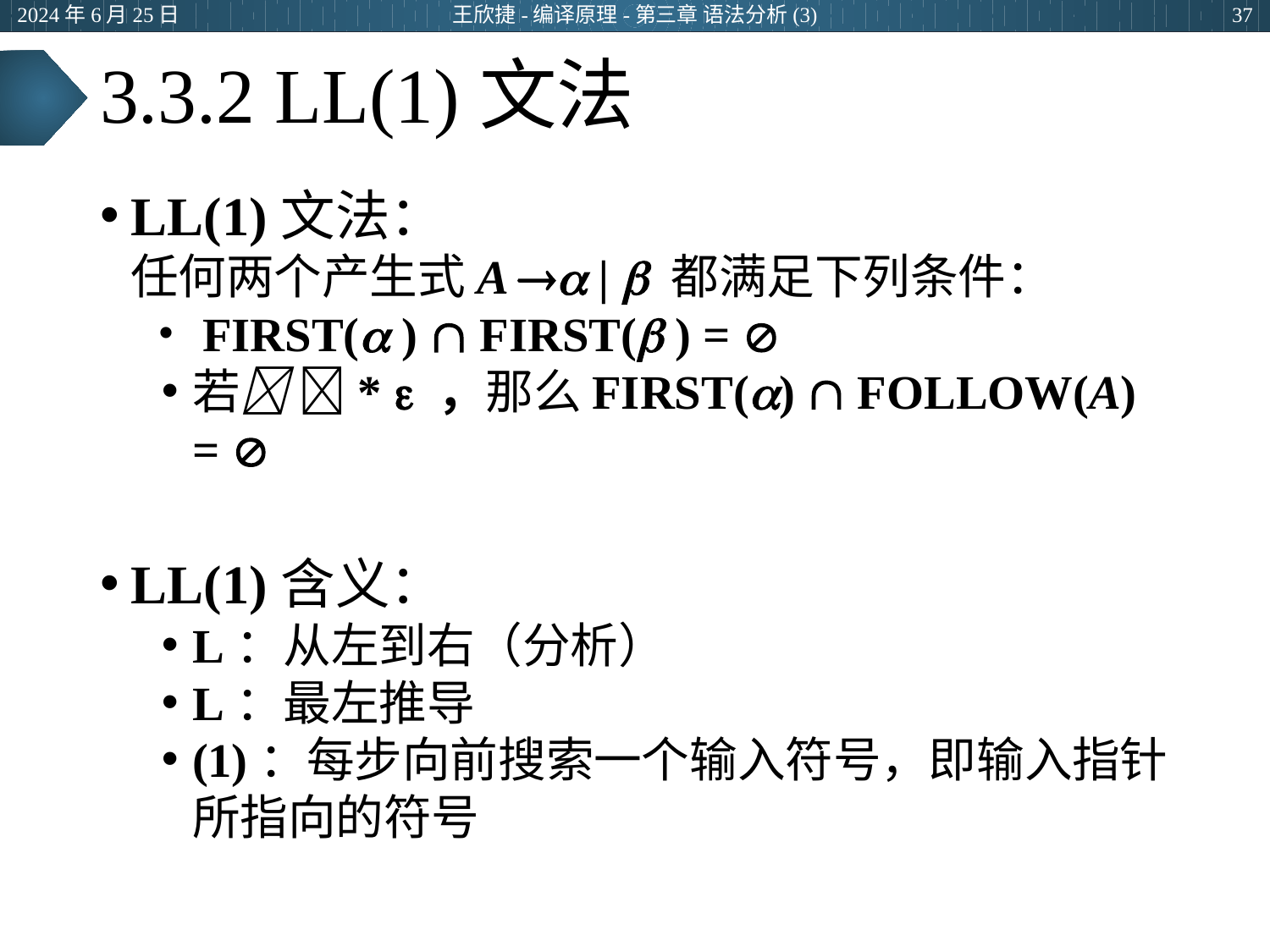

2024年6月25日
王欣捷-编译原理-第三章 语法分析(3)
37
# 3.3.2 LL(1)文法
LL(1)文法：
	任何两个产生式A →α | β 都满足下列条件：
 FIRST(α ) ∩ FIRST(β ) = ∅
若β ⇒* ε ，那么FIRST(α) ∩ FOLLOW(A) = ∅

LL(1)含义：
L：从左到右（分析）
L：最左推导
(1)：每步向前搜索一个输入符号，即输入指针所指向的符号